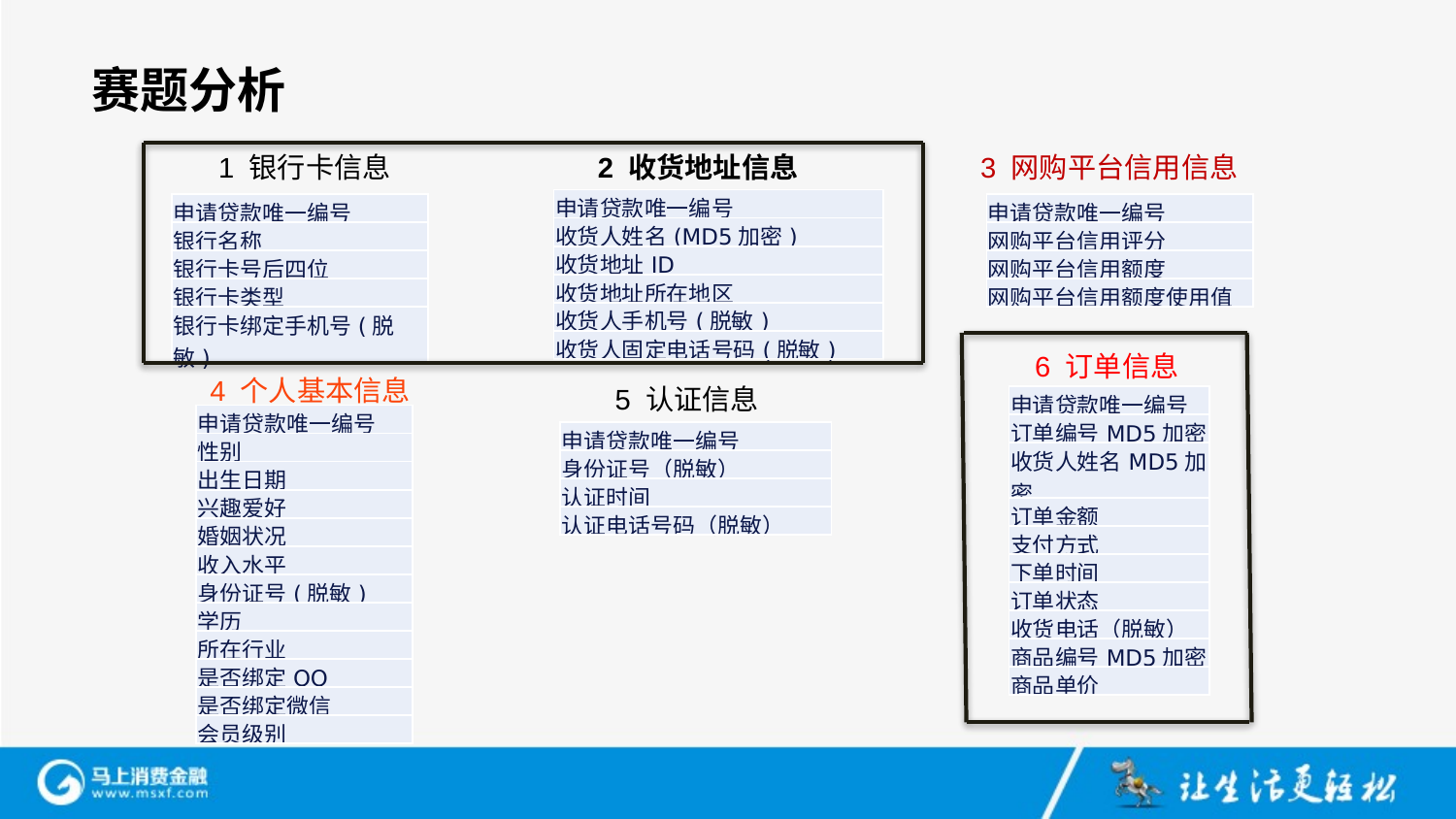

赛题分析
1 银行卡信息
2 收货地址信息
3 网购平台信用信息
| 申请贷款唯一编号 |
| --- |
| 收货人姓名(MD5加密) |
| 收货地址ID |
| 收货地址所在地区 |
| 收货人手机号(脱敏) |
| 收货人固定电话号码(脱敏) |
| 申请贷款唯一编号 |
| --- |
| 网购平台信用评分 |
| 网购平台信用额度 |
| 网购平台信用额度使用值 |
| 申请贷款唯一编号 |
| --- |
| 银行名称 |
| 银行卡号后四位 |
| 银行卡类型 |
| 银行卡绑定手机号(脱敏) |
6 订单信息
4 个人基本信息
5 认证信息
| 申请贷款唯一编号 |
| --- |
| 订单编号MD5加密 |
| 收货人姓名MD5加密 |
| 订单金额 |
| 支付方式 |
| 下单时间 |
| 订单状态 |
| 收货电话（脱敏） |
| 商品编号MD5加密 |
| 商品单价 |
| 申请贷款唯一编号 |
| --- |
| 性别 |
| 出生日期 |
| 兴趣爱好 |
| 婚姻状况 |
| 收入水平 |
| 身份证号(脱敏) |
| 学历 |
| 所在行业 |
| 是否绑定QQ |
| 是否绑定微信 |
| 会员级别 |
| 申请贷款唯一编号 |
| --- |
| 身份证号（脱敏） |
| 认证时间 |
| 认证电话号码（脱敏） |